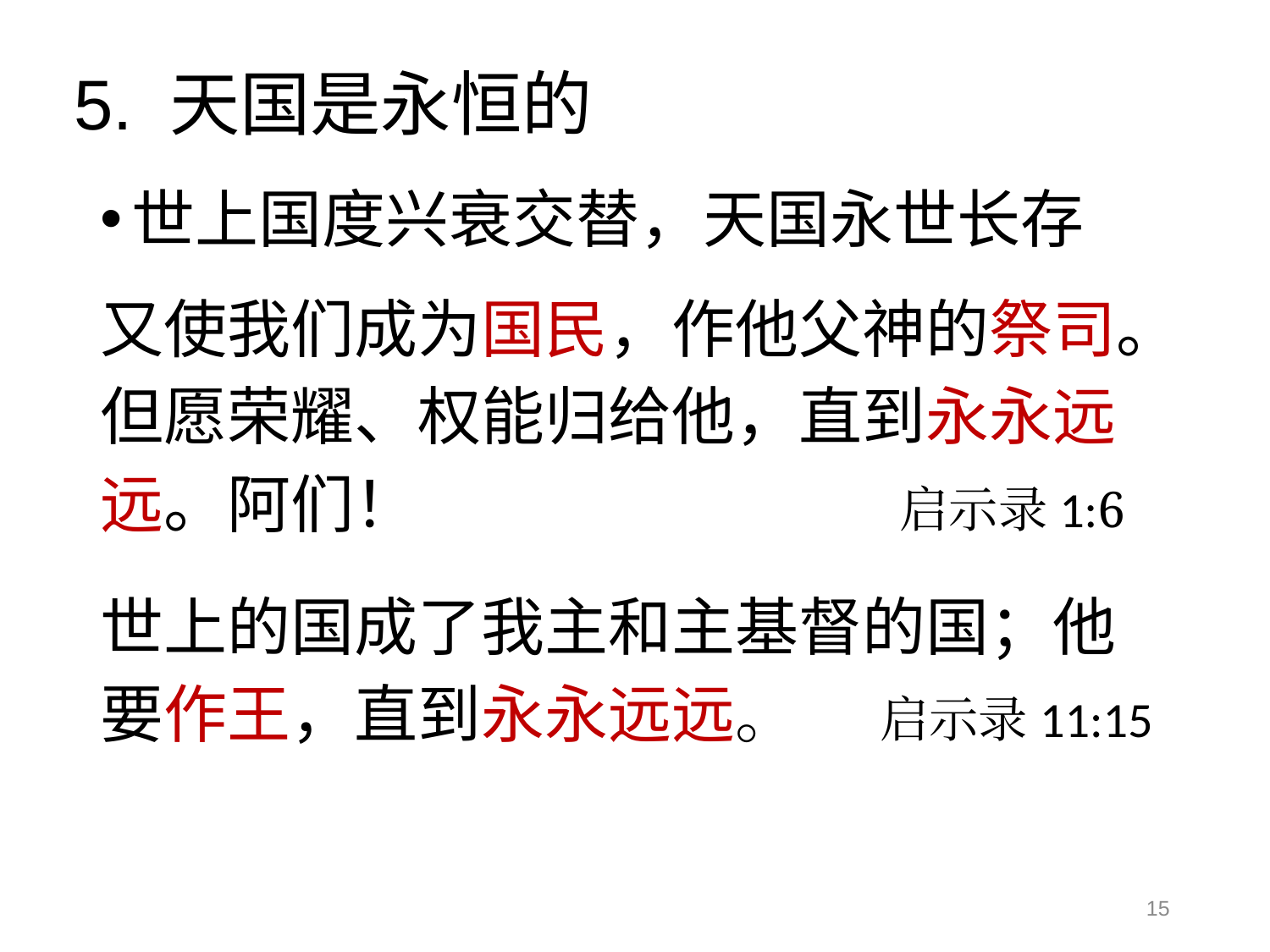

# 5. 天国是永恒的
世上国度兴衰交替，天国永世长存
又使我们成为国民，作他父神的祭司。但愿荣耀、权能归给他，直到永永远远。阿们！                                  启示录1:6
世上的国成了我主和主基督的国；他要作王，直到永永远远。     启示录11:15

15